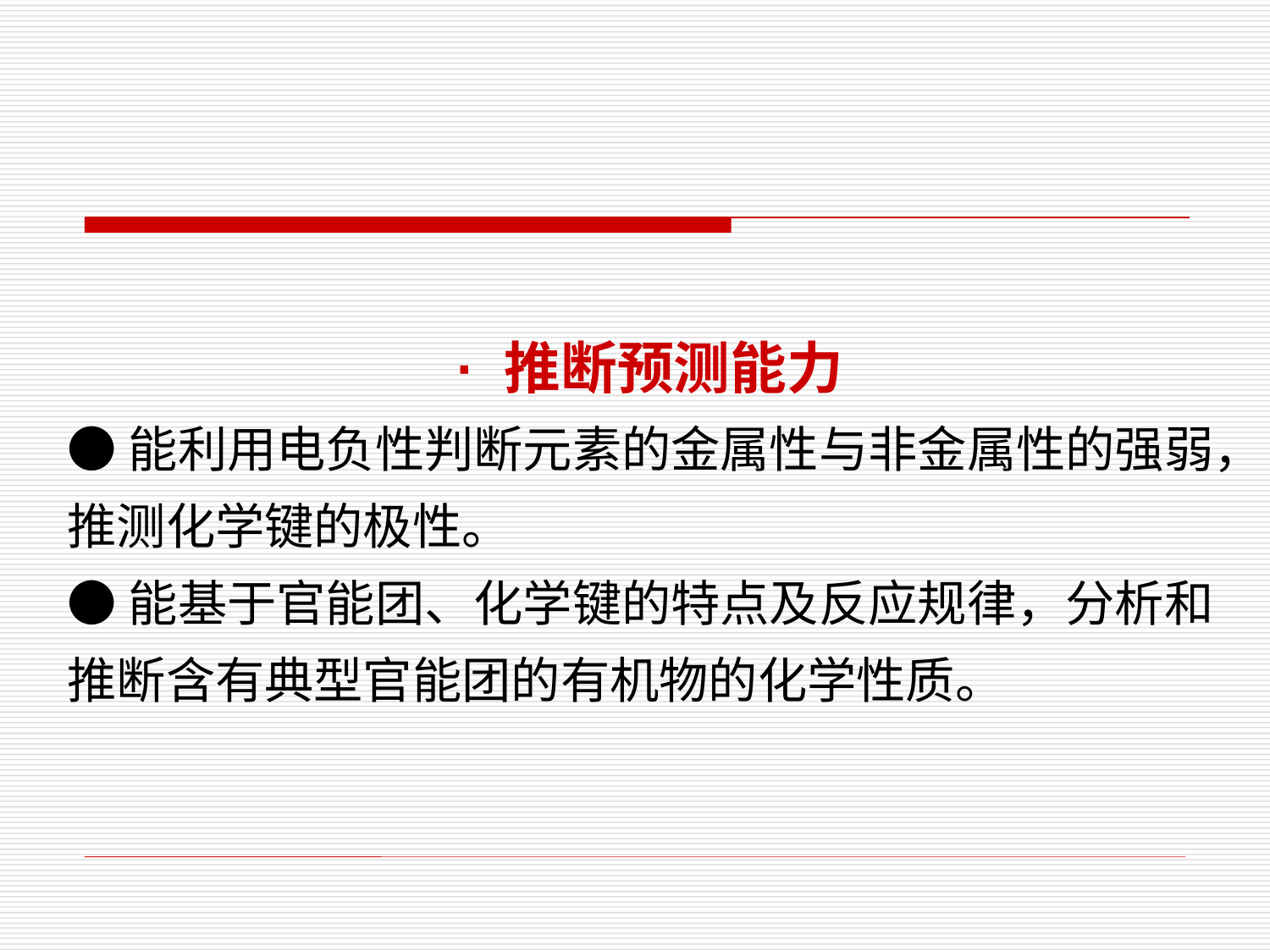

· 推断预测能力
●能利用电负性判断元素的金属性与非金属性的强弱，推测化学键的极性。
●能基于官能团、化学键的特点及反应规律，分析和推断含有典型官能团的有机物的化学性质。